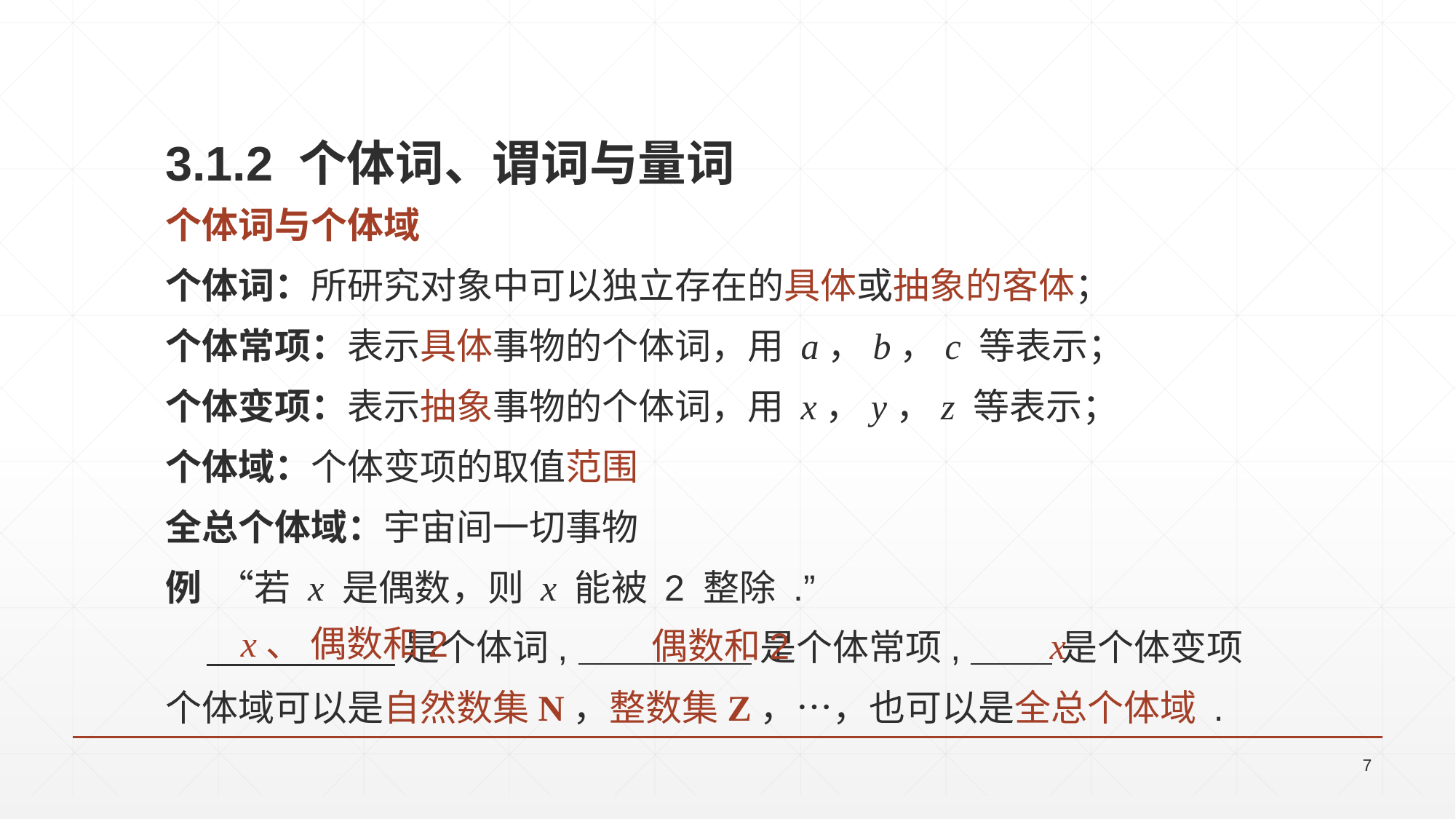

3.1.2 个体词、谓词与量词
个体词与个体域
个体词：所研究对象中可以独立存在的具体或抽象的客体；
个体常项：表示具体事物的个体词，用 a，b，c 等表示；
个体变项：表示抽象事物的个体词，用 x，y，z 等表示；
个体域：个体变项的取值范围
全总个体域：宇宙间一切事物
例  “若 x 是偶数，则 x 能被 2 整除 .”
                            是个体词,                  是个体常项,         是个体变项
个体域可以是自然数集N，整数集Z，…，也可以是全总个体域 .
x、 偶数和2
x
偶数和2
7